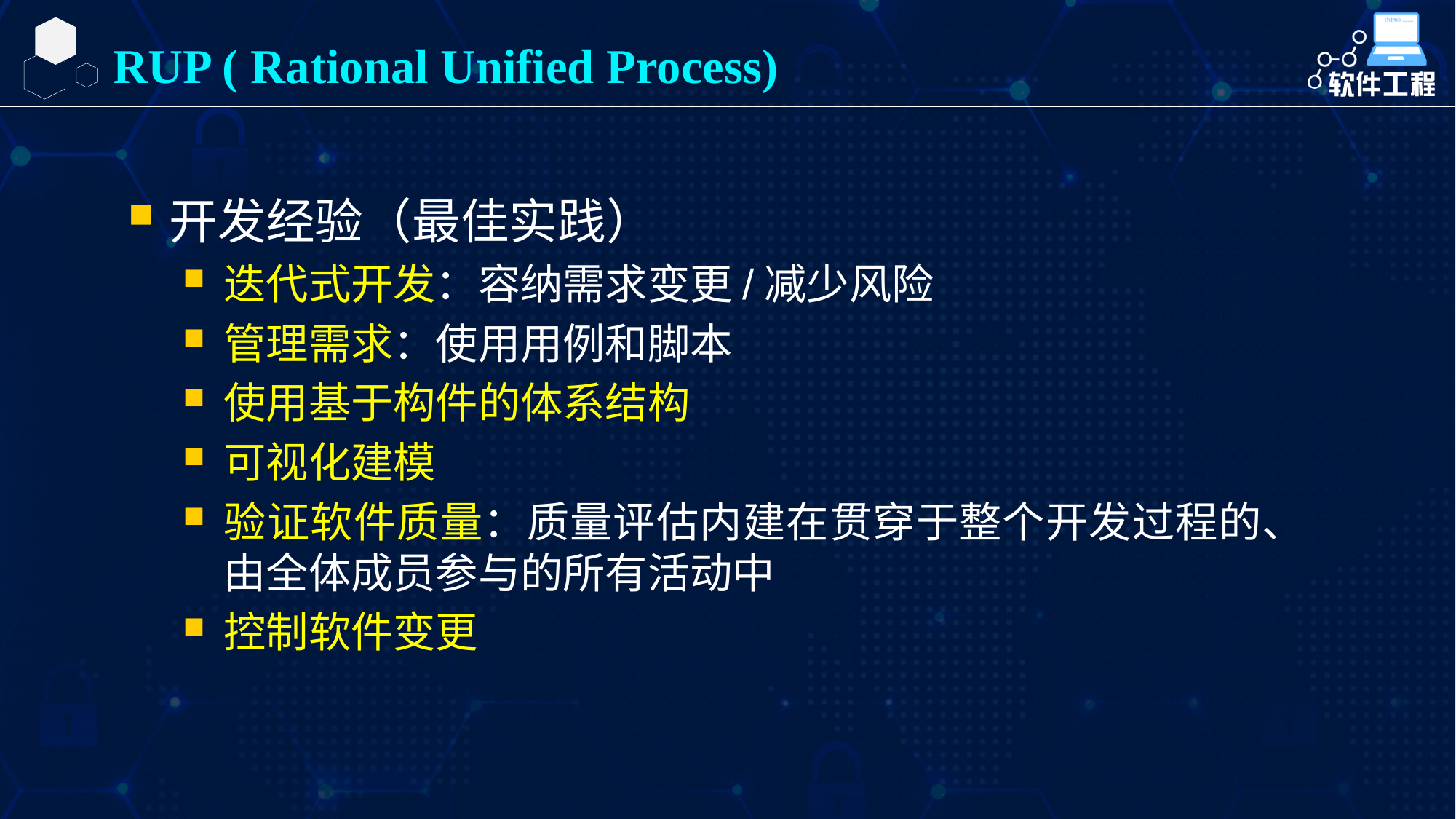

RUP ( Rational Unified Process)

开发经验（最佳实践）
迭代式开发：容纳需求变更/减少风险
管理需求：使用用例和脚本
使用基于构件的体系结构
可视化建模
验证软件质量：质量评估内建在贯穿于整个开发过程的、由全体成员参与的所有活动中
控制软件变更